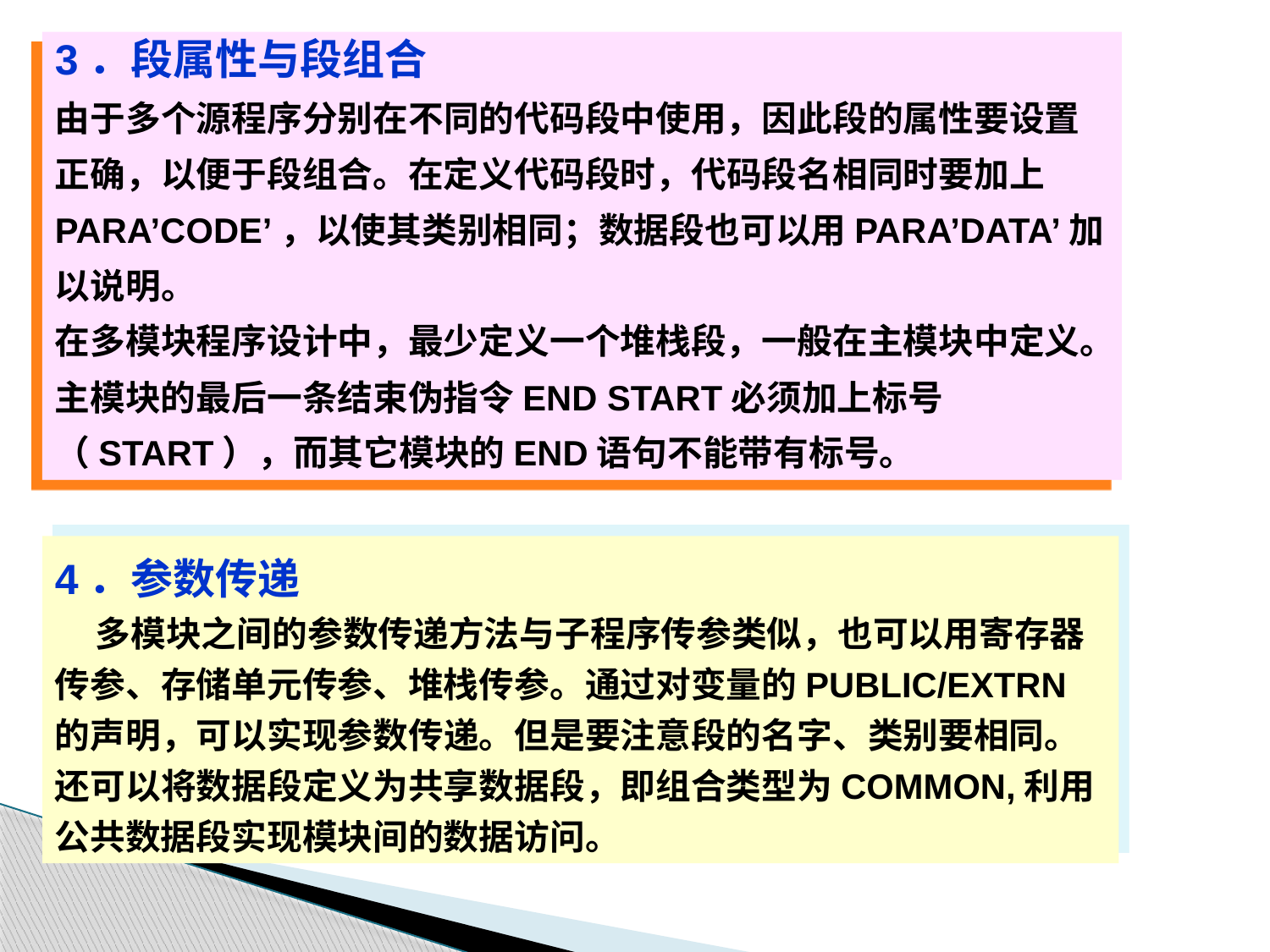

3．段属性与段组合
由于多个源程序分别在不同的代码段中使用，因此段的属性要设置
正确，以便于段组合。在定义代码段时，代码段名相同时要加上
PARA’CODE’，以使其类别相同；数据段也可以用PARA’DATA’加
以说明。
在多模块程序设计中，最少定义一个堆栈段，一般在主模块中定义。
主模块的最后一条结束伪指令END START必须加上标号
（START），而其它模块的END语句不能带有标号。
4．参数传递
    多模块之间的参数传递方法与子程序传参类似，也可以用寄存器传参、存储单元传参、堆栈传参。通过对变量的PUBLIC/EXTRN的声明，可以实现参数传递。但是要注意段的名字、类别要相同。还可以将数据段定义为共享数据段，即组合类型为COMMON,利用公共数据段实现模块间的数据访问。